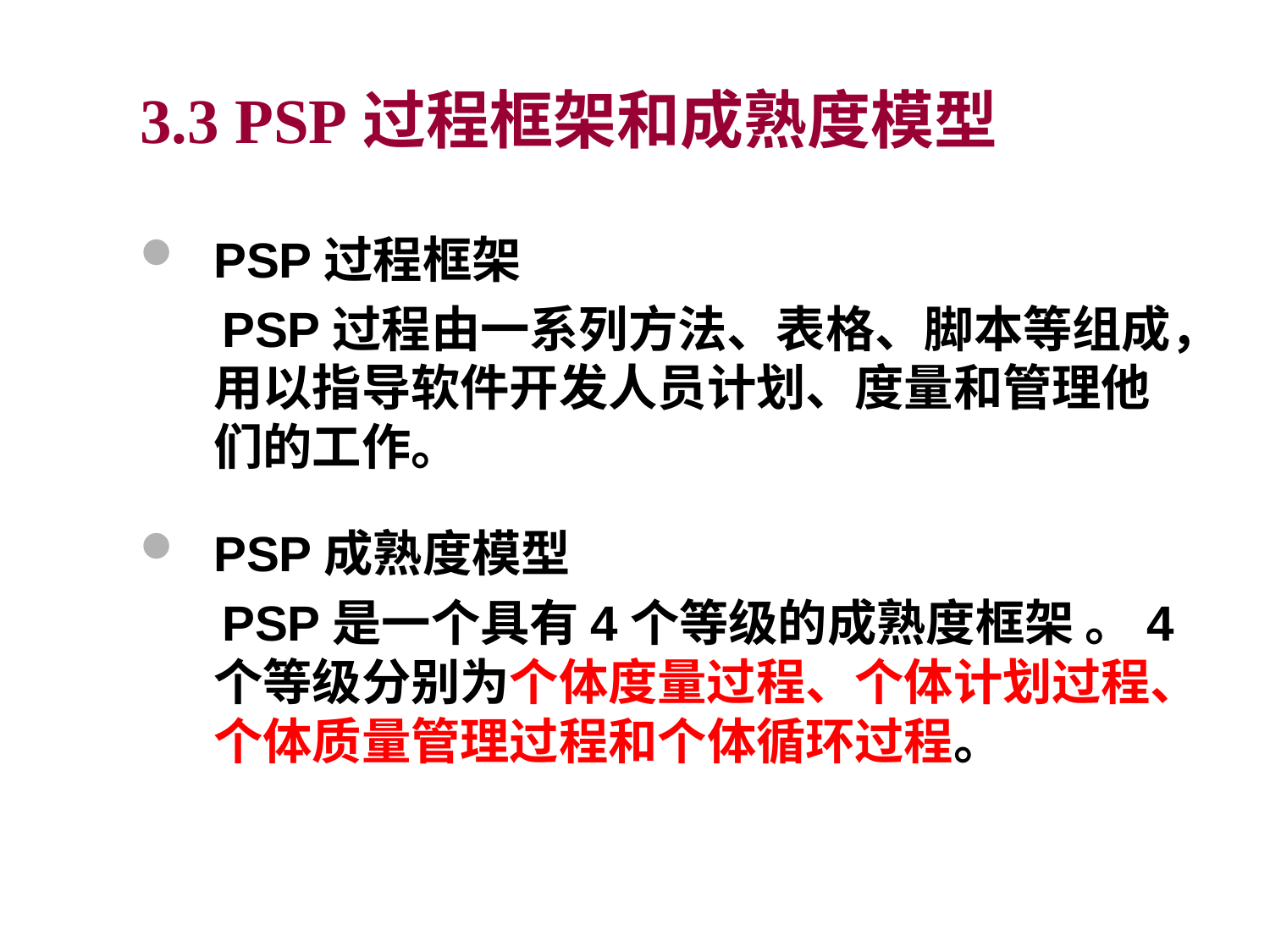

3.3 PSP过程框架和成熟度模型
PSP过程框架
      PSP过程由一系列方法、表格、脚本等组成，用以指导软件开发人员计划、度量和管理他们的工作。

PSP成熟度模型
      PSP是一个具有4个等级的成熟度框架 。4个等级分别为个体度量过程、个体计划过程、个体质量管理过程和个体循环过程。